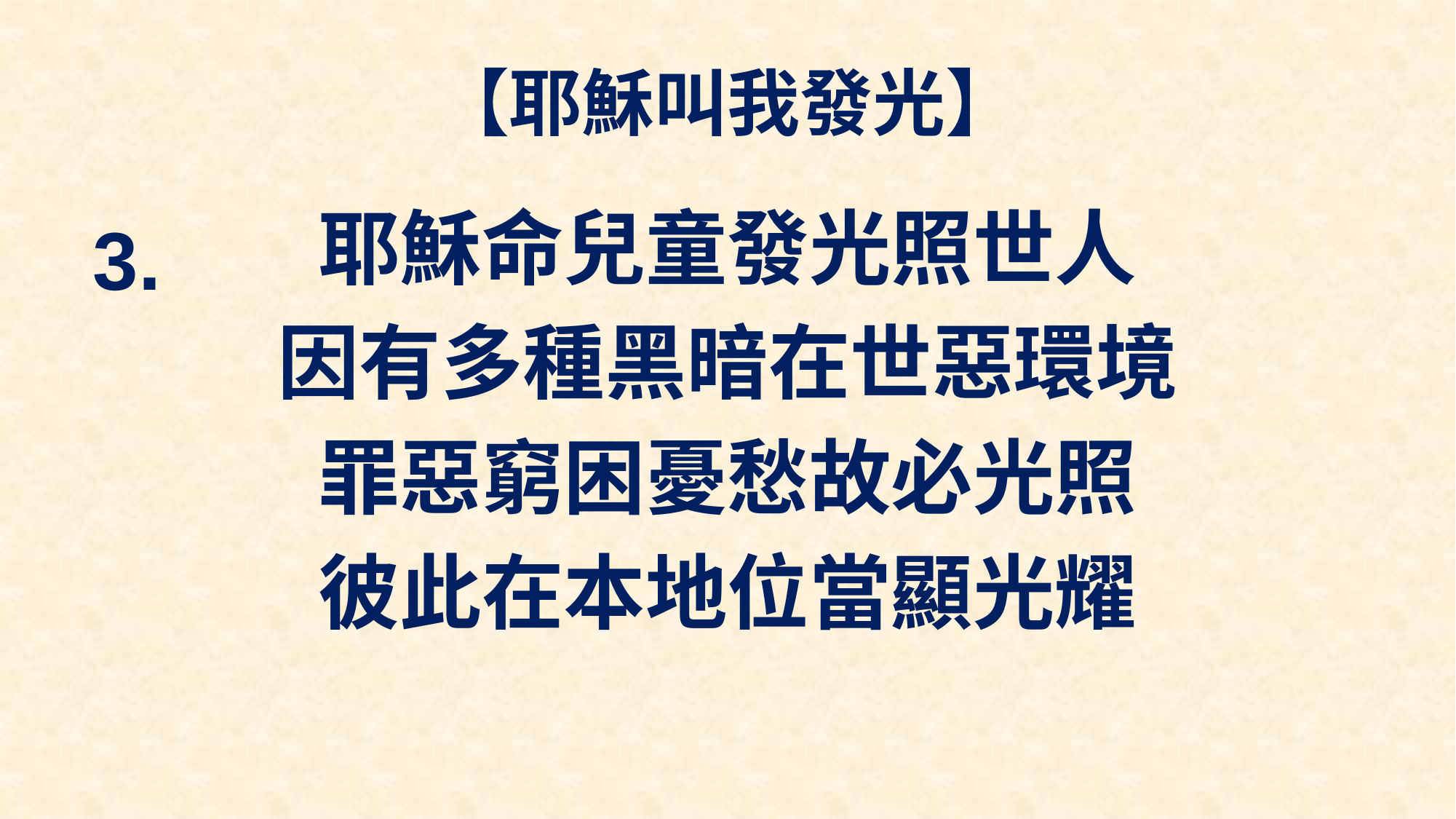

# 【耶穌叫我發光】
耶穌命兒童發光照世人
因有多種黑暗在世惡環境
罪惡窮困憂愁故必光照
彼此在本地位當顯光耀
3.